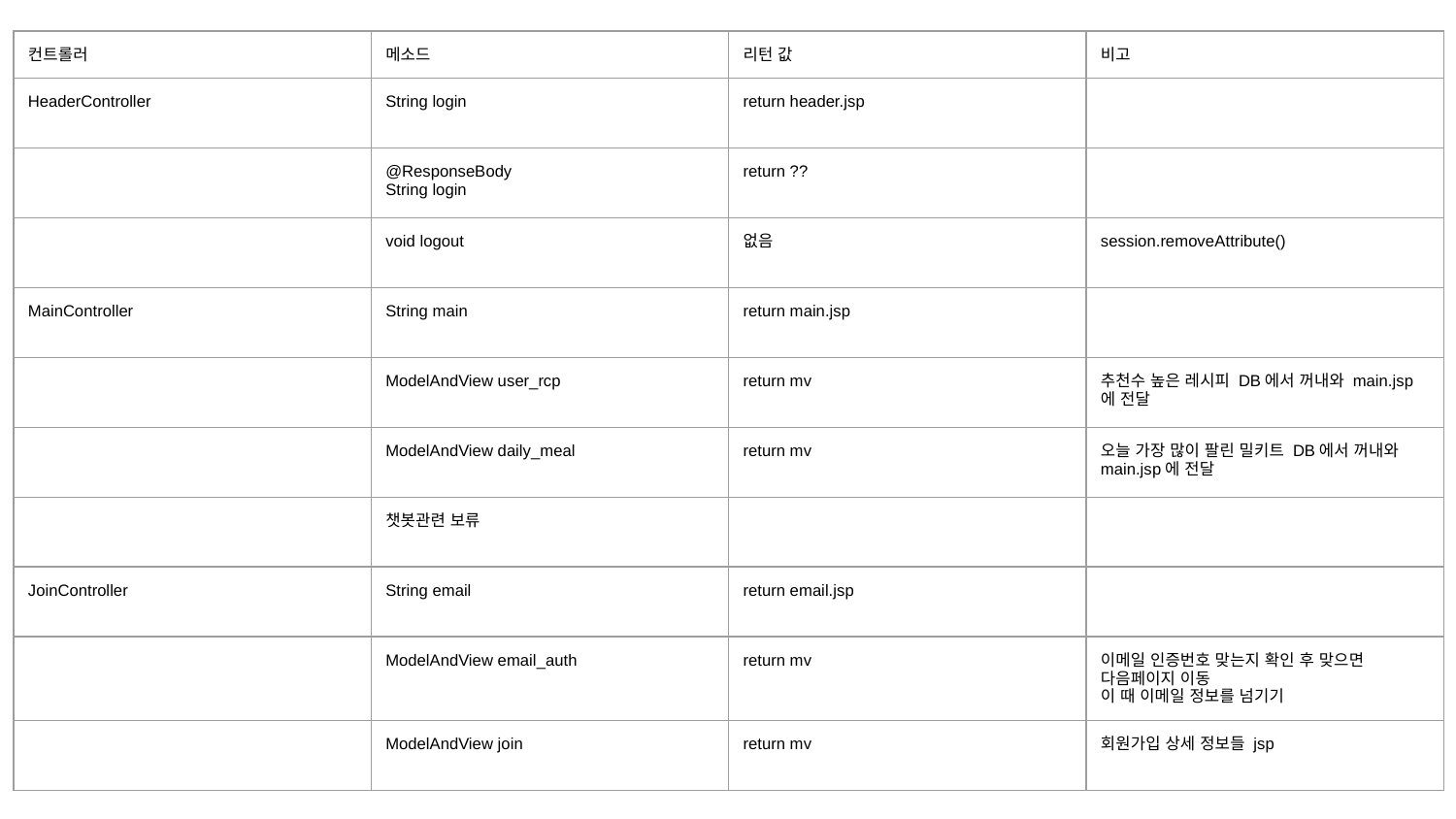

| 컨트롤러 | 메소드 | 리턴 값 | 비고 |
| --- | --- | --- | --- |
| HeaderController | String login | return header.jsp |  |
|  | @ResponseBody String login | return ?? |  |
|  | void logout | 없음 | session.removeAttribute() |
| MainController | String main | return main.jsp |  |
|  | ModelAndView user\_rcp | return mv | 추천수 높은 레시피 DB에서 꺼내와 main.jsp에 전달 |
|  | ModelAndView daily\_meal | return mv | 오늘 가장 많이 팔린 밀키트 DB에서 꺼내와 main.jsp에 전달 |
|  | 챗봇관련 보류 |  |  |
| JoinController | String email | return email.jsp |  |
|  | ModelAndView email\_auth | return mv | 이메일 인증번호 맞는지 확인 후 맞으면 다음페이지 이동 이 때 이메일 정보를 넘기기 |
|  | ModelAndView join | return mv | 회원가입 상세 정보들 jsp |